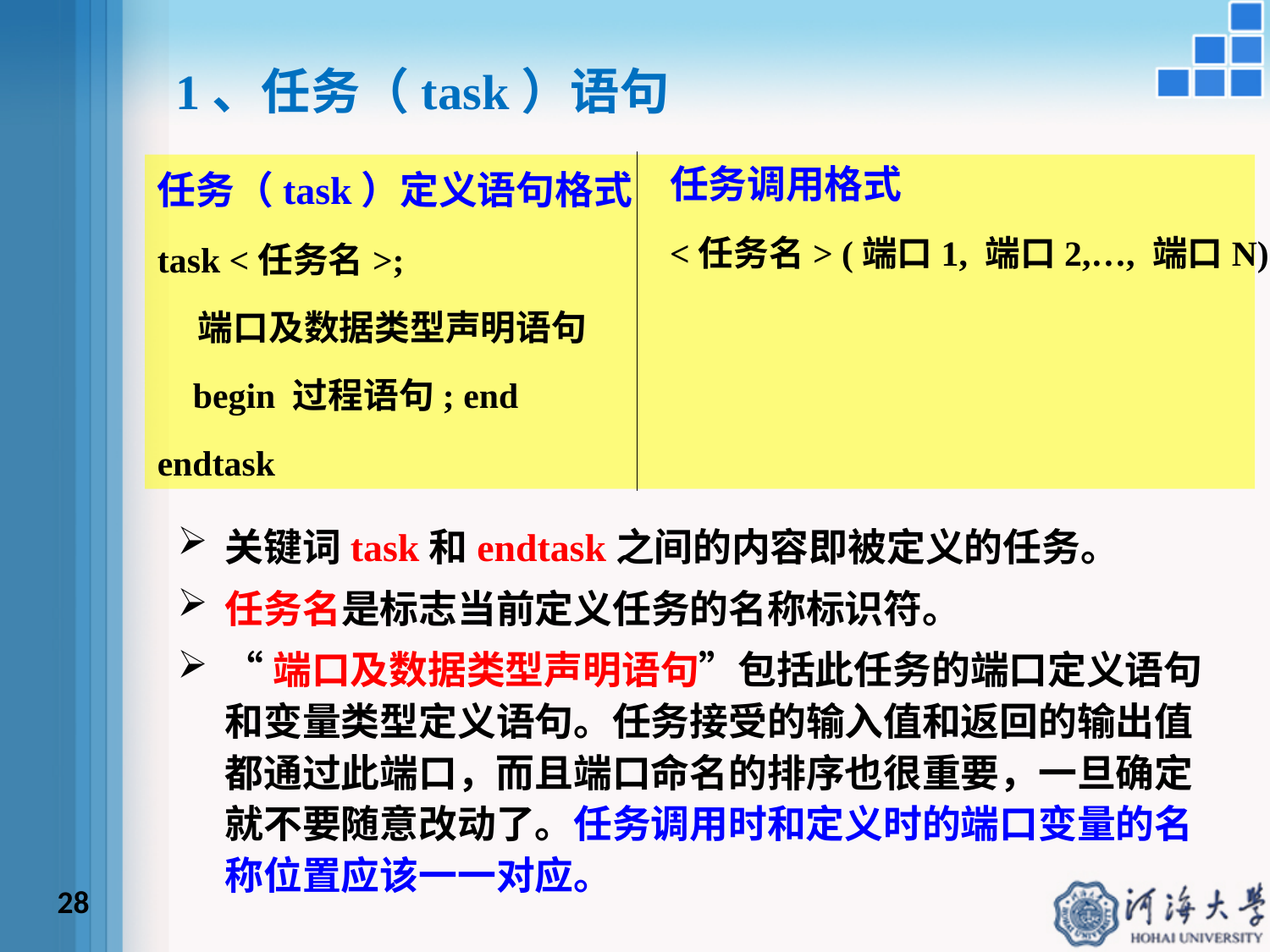

1、任务（task）语句
任务调用格式
<任务名> (端口1, 端口2,…, 端口N);
任务（task）定义语句格式
task <任务名>;
    端口及数据类型声明语句
    begin 过程语句; end
endtask
关键词task和endtask之间的内容即被定义的任务。
任务名是标志当前定义任务的名称标识符。
“端口及数据类型声明语句”包括此任务的端口定义语句和变量类型定义语句。任务接受的输入值和返回的输出值都通过此端口，而且端口命名的排序也很重要，一旦确定就不要随意改动了。任务调用时和定义时的端口变量的名称位置应该一一对应。
28